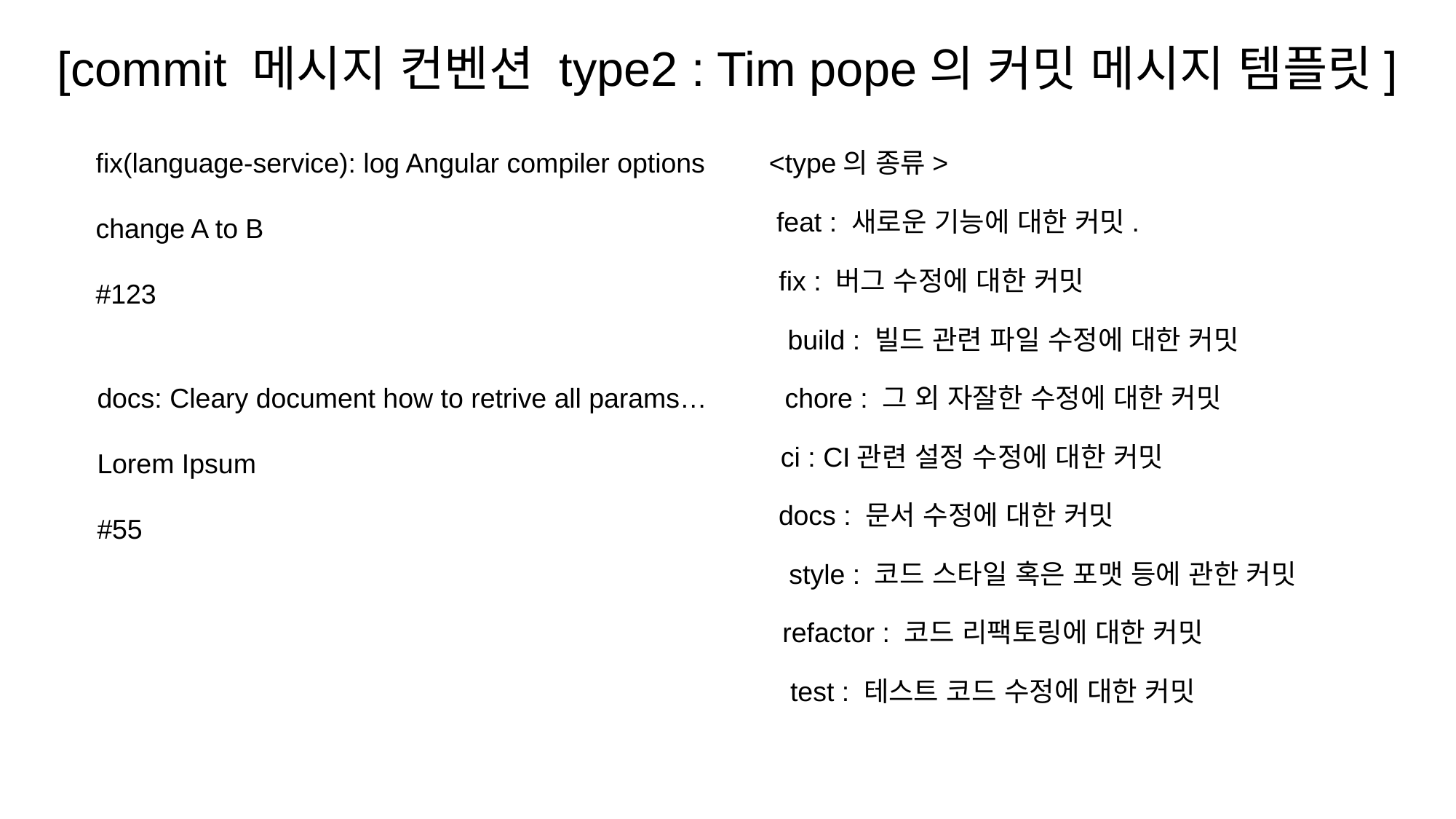

[commit 메시지 컨벤션 type2 : Tim pope의 커밋 메시지 템플릿]
fix(language-service): log Angular compiler options

change A to B

#123
<type의 종류>
feat : 새로운 기능에 대한 커밋.
fix : 버그 수정에 대한 커밋
build : 빌드 관련 파일 수정에 대한 커밋
docs: Cleary document how to retrive all params…

Lorem Ipsum

#55
chore : 그 외 자잘한 수정에 대한 커밋
ci : CI관련 설정 수정에 대한 커밋
docs : 문서 수정에 대한 커밋
style : 코드 스타일 혹은 포맷 등에 관한 커밋
refactor : 코드 리팩토링에 대한 커밋
test : 테스트 코드 수정에 대한 커밋